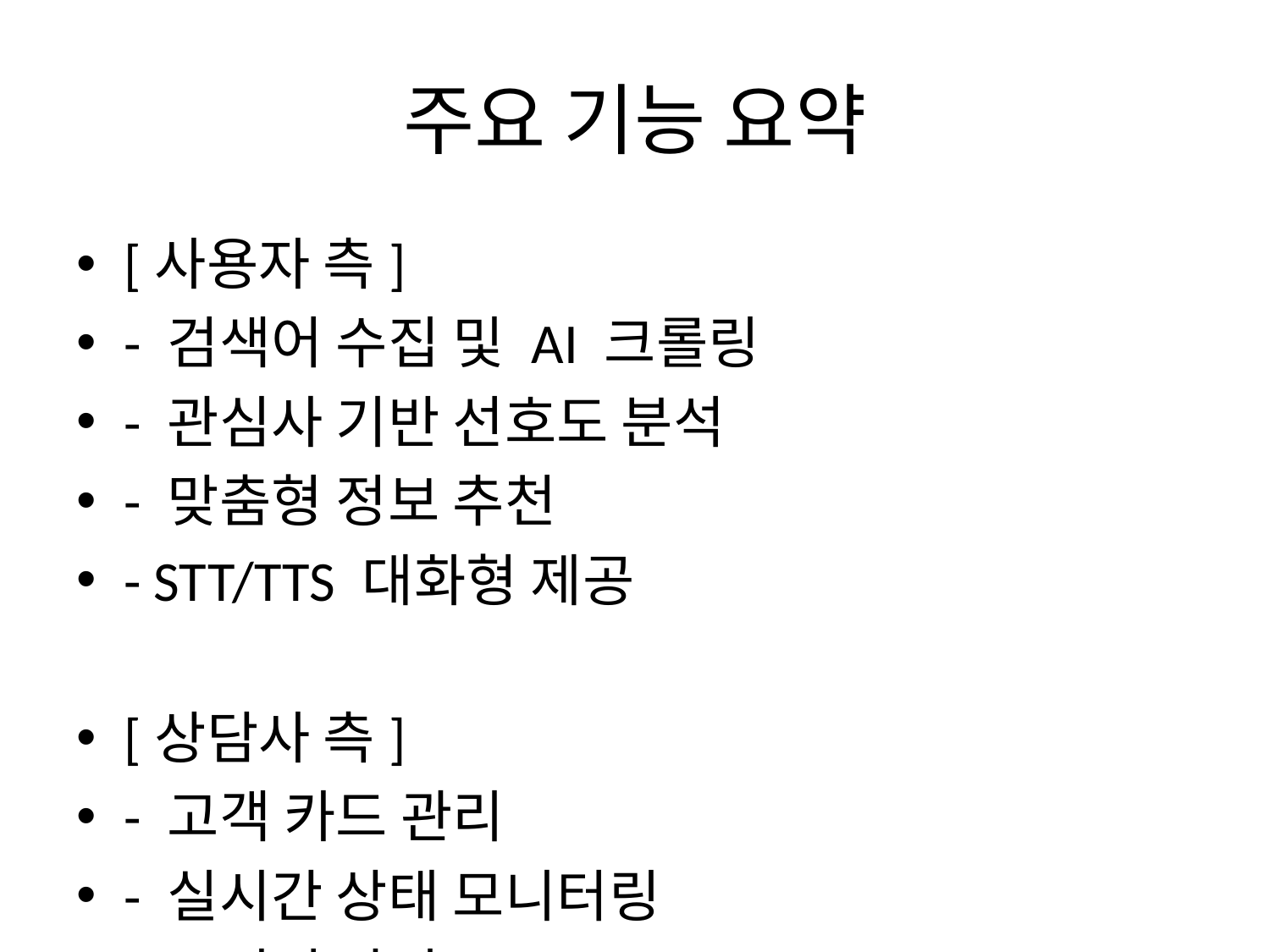

# 주요 기능 요약
[사용자 측]
- 검색어 수집 및 AI 크롤링
- 관심사 기반 선호도 분석
- 맞춤형 정보 추천
- STT/TTS 대화형 제공

[상담사 측]
- 고객 카드 관리
- 실시간 상태 모니터링
- 고지서 관리
- 상담 히스토리 관리